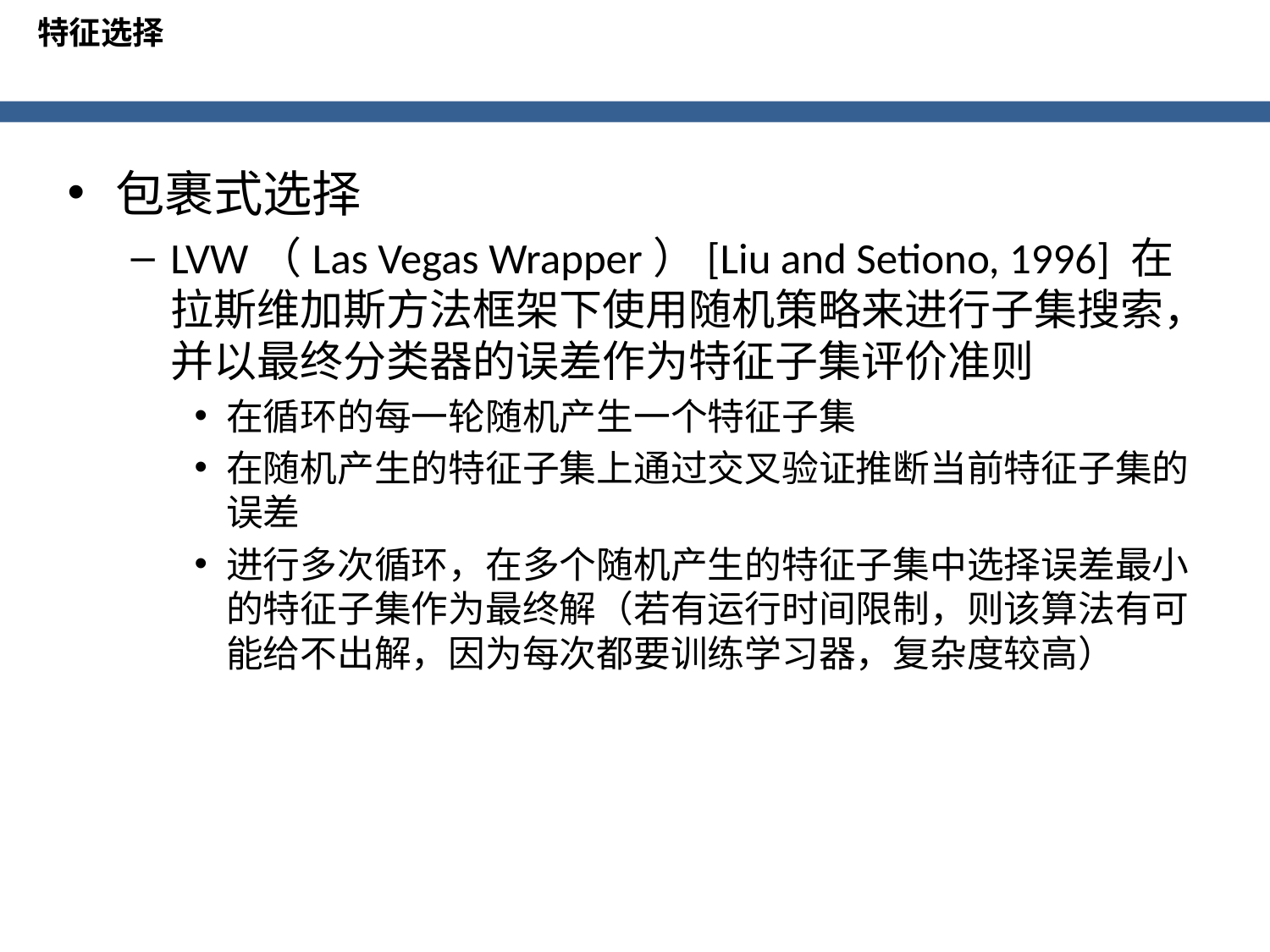

特征选择
包裹式选择
LVW（Las Vegas Wrapper）[Liu and Setiono, 1996] 在拉斯维加斯方法框架下使用随机策略来进行子集搜索，并以最终分类器的误差作为特征子集评价准则
在循环的每一轮随机产生一个特征子集
在随机产生的特征子集上通过交叉验证推断当前特征子集的误差
进行多次循环，在多个随机产生的特征子集中选择误差最小的特征子集作为最终解（若有运行时间限制，则该算法有可能给不出解，因为每次都要训练学习器，复杂度较高）